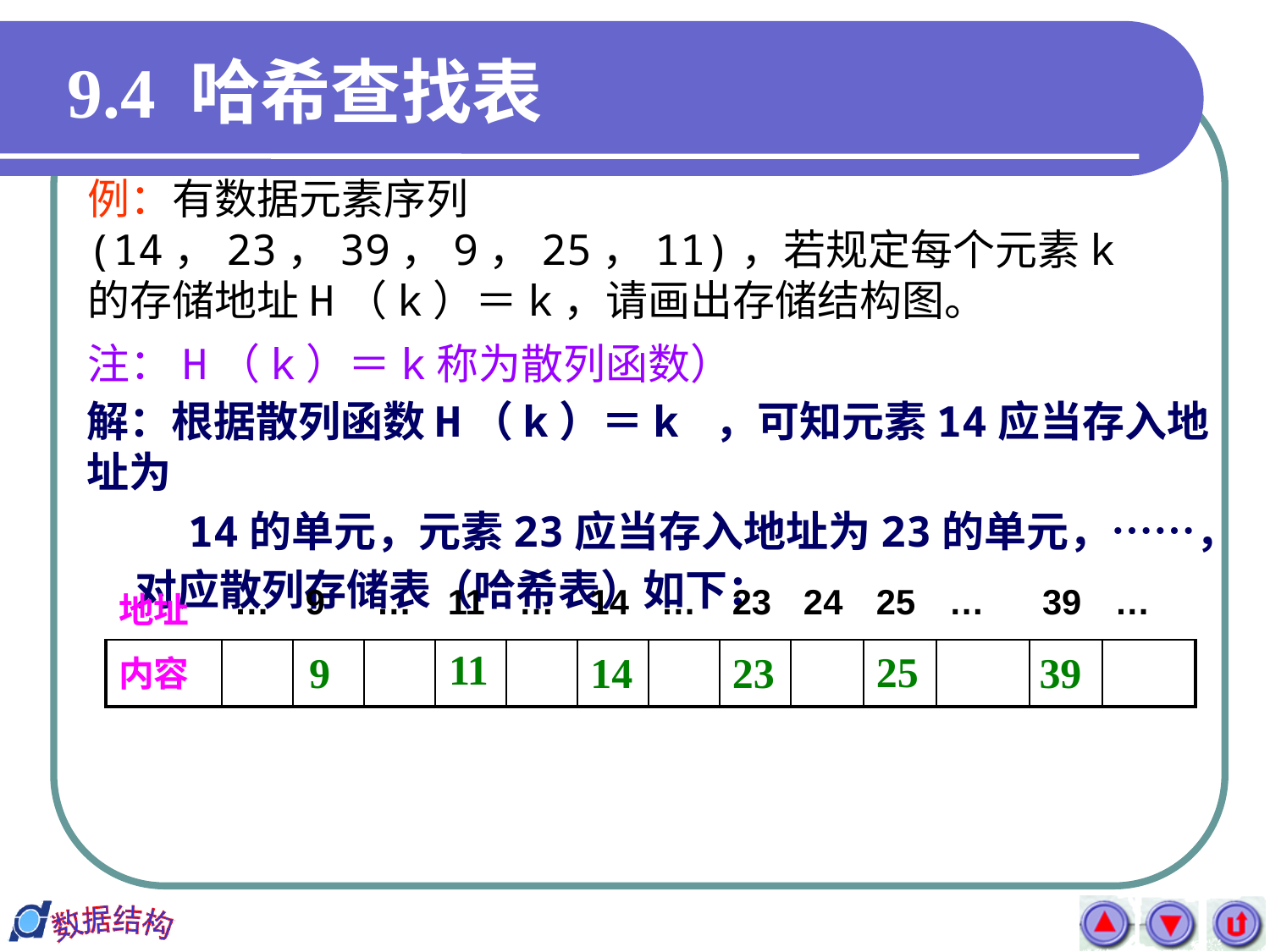

# 9.4 哈希查找表
例：有数据元素序列(14，23，39，9，25，11)，若规定每个元素k的存储地址H（k）＝k，请画出存储结构图。
注：H（k）＝k称为散列函数）
解：根据散列函数H（k）＝k ，可知元素14应当存入地址为
    14的单元，元素23应当存入地址为23的单元，……，
    对应散列存储表（哈希表）如下：
| 地址 | … | 9 | … | 11 | … | 14 | … | 23 | 24 | 25 | … | 39 | … |
| --- | --- | --- | --- | --- | --- | --- | --- | --- | --- | --- | --- | --- | --- |
| 内容 |  |  |  |  |  |  |  |  |  |  |  |  |  |
11
25
9
14
23
39